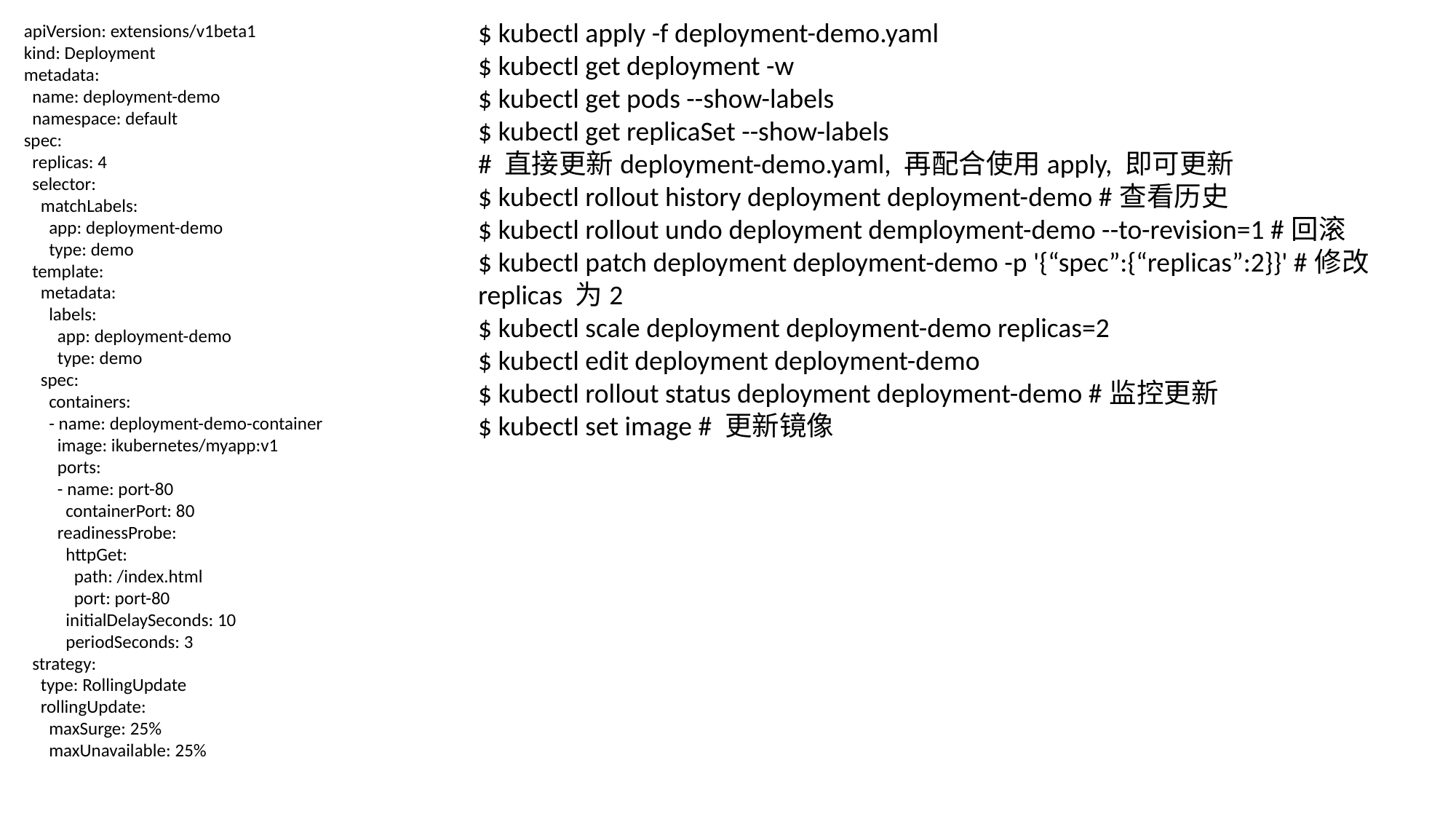

$ kubectl apply -f deployment-demo.yaml
$ kubectl get deployment -w
$ kubectl get pods --show-labels
$ kubectl get replicaSet --show-labels
# 直接更新deployment-demo.yaml, 再配合使用apply, 即可更新
$ kubectl rollout history deployment deployment-demo #查看历史
$ kubectl rollout undo deployment demployment-demo --to-revision=1 #回滚
$ kubectl patch deployment deployment-demo -p '{“spec”:{“replicas”:2}}' #修改replicas 为2
$ kubectl scale deployment deployment-demo replicas=2
$ kubectl edit deployment deployment-demo
$ kubectl rollout status deployment deployment-demo #监控更新
$ kubectl set image # 更新镜像
apiVersion: extensions/v1beta1
kind: Deployment
metadata:
  name: deployment-demo
  namespace: default
spec:
  replicas: 4
  selector:
    matchLabels:
      app: deployment-demo
      type: demo
  template:
    metadata:
      labels:
        app: deployment-demo
        type: demo
    spec:
      containers:
      - name: deployment-demo-container
        image: ikubernetes/myapp:v1
        ports:
        - name: port-80
          containerPort: 80
        readinessProbe:
          httpGet:
            path: /index.html
            port: port-80
          initialDelaySeconds: 10
          periodSeconds: 3
  strategy:
    type: RollingUpdate
    rollingUpdate:
      maxSurge: 25%
      maxUnavailable: 25%